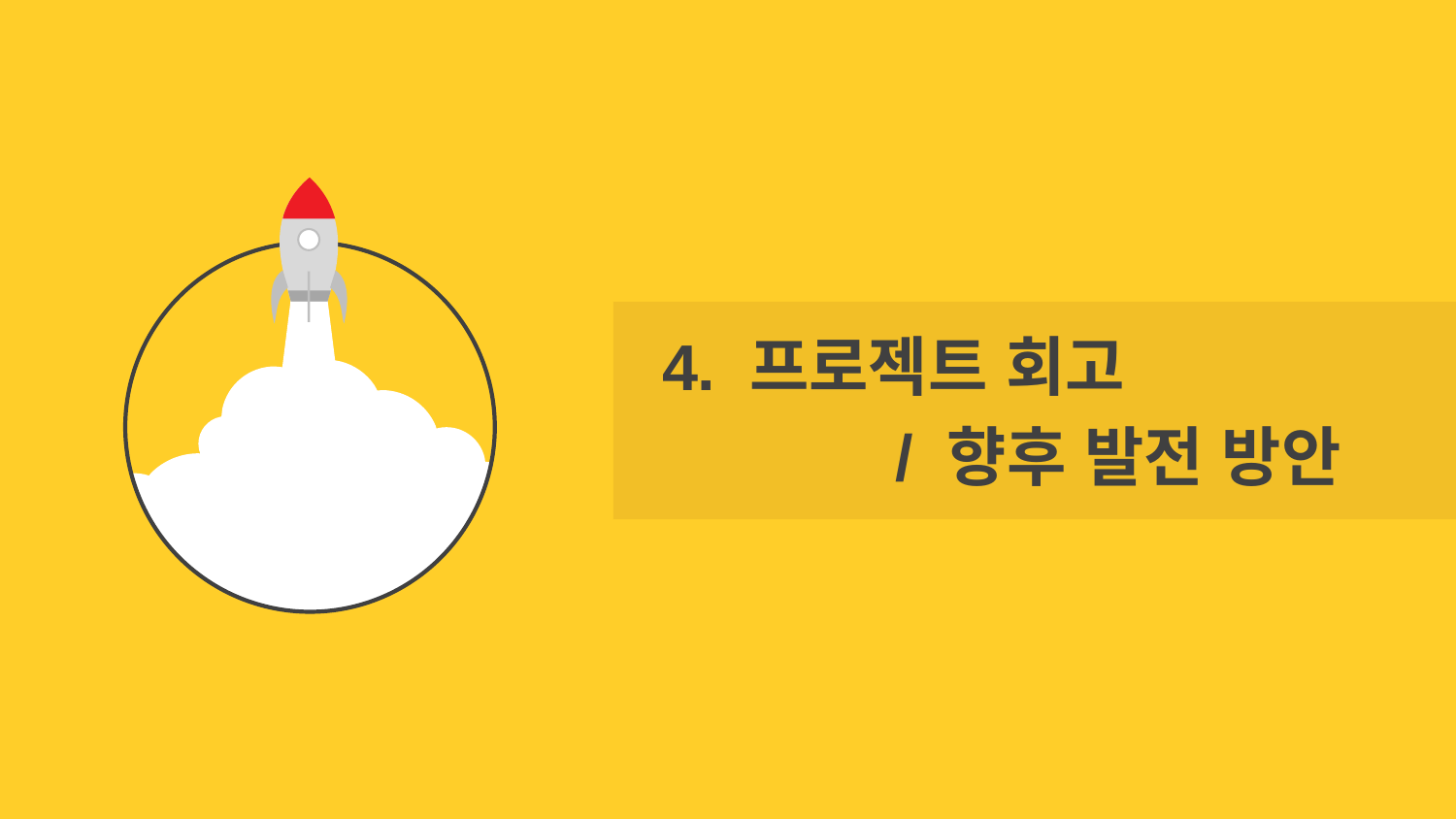

4. 프로젝트 회고
             / 향후 발전 방안